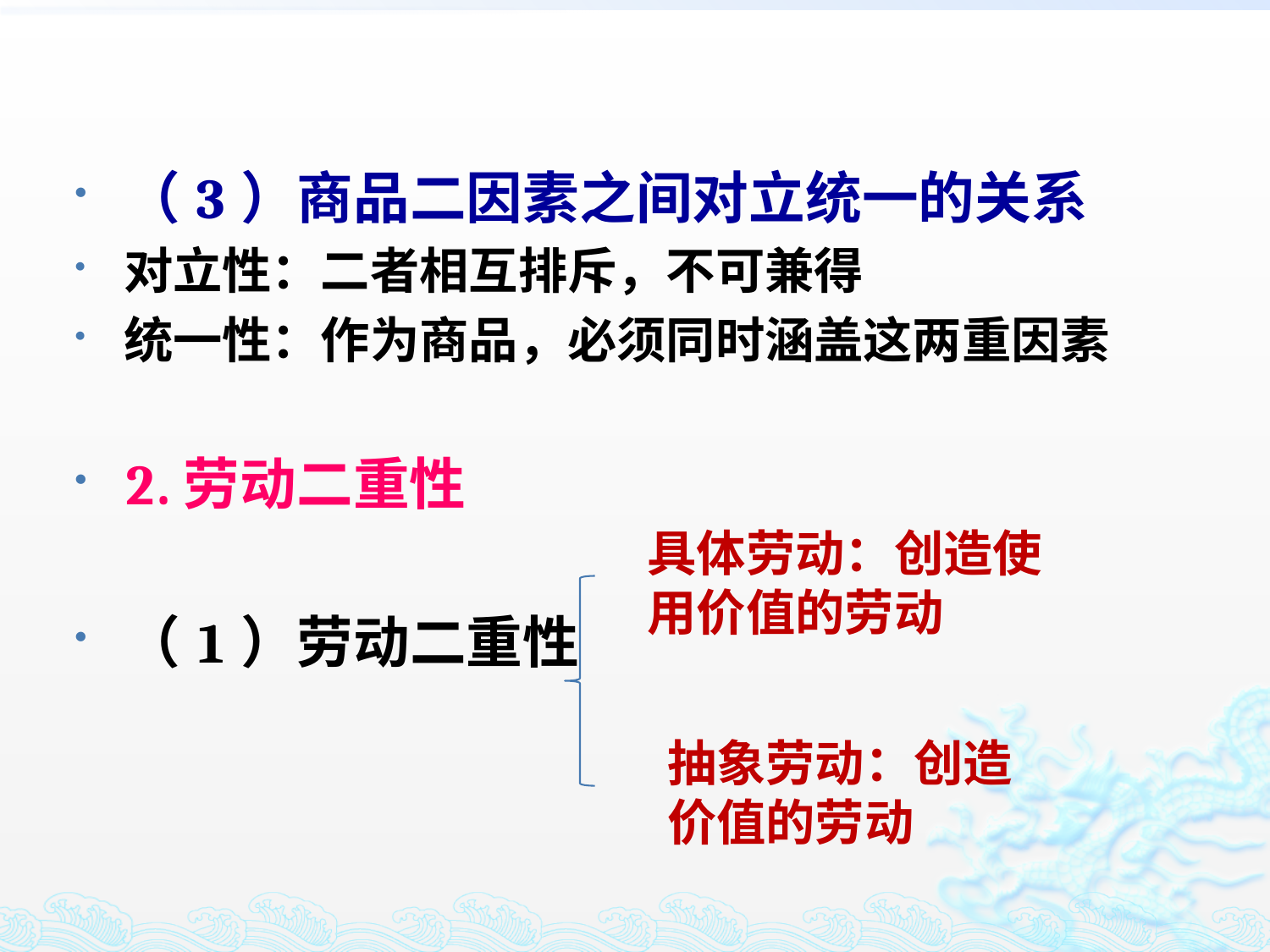

（3）商品二因素之间对立统一的关系
对立性：二者相互排斥，不可兼得
统一性：作为商品，必须同时涵盖这两重因素

2.劳动二重性

（1）劳动二重性
具体劳动：创造使用价值的劳动

抽象劳动：创造价值的劳动